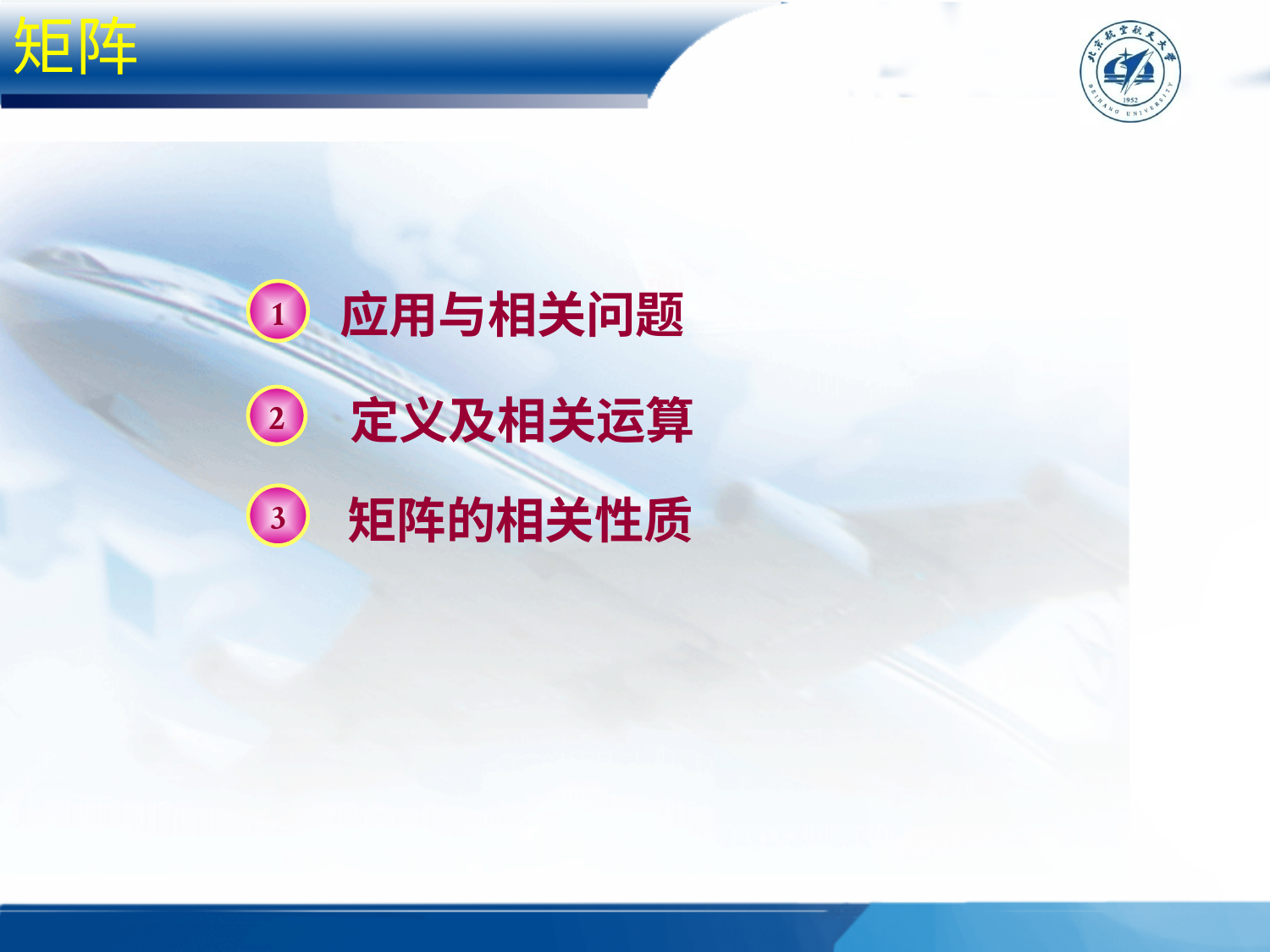

矩阵
应用与相关问题
1
定义及相关运算
2
矩阵的相关性质
3